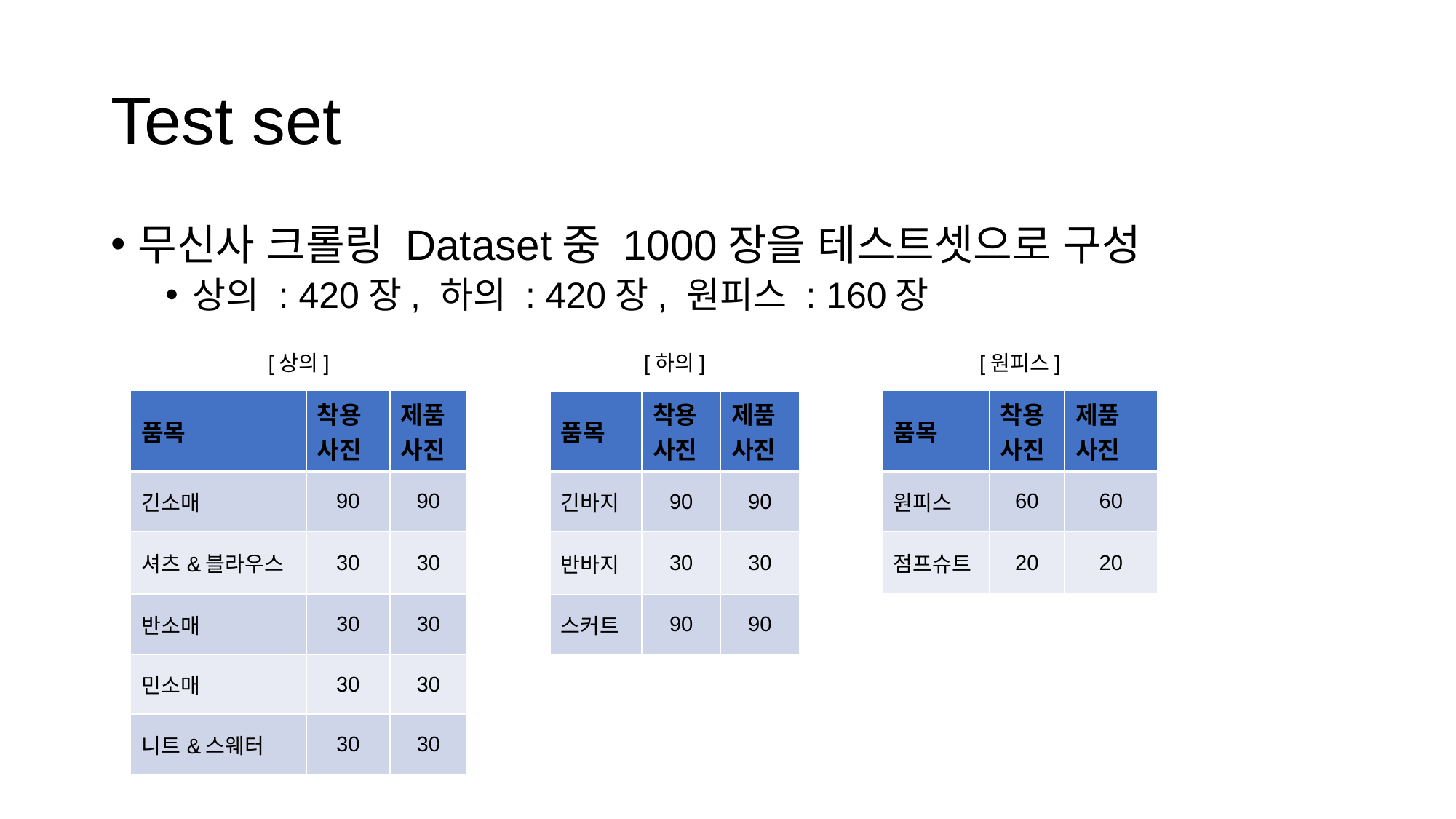

# Test set
무신사 크롤링 Dataset중 1000장을 테스트셋으로 구성
상의 : 420장, 하의 : 420장, 원피스 : 160장
[하의]
[원피스]
[상의]
| 품목 | 착용 사진 | 제품 사진 |
| --- | --- | --- |
| 긴소매 | 90 | 90 |
| 셔츠&블라우스 | 30 | 30 |
| 반소매 | 30 | 30 |
| 민소매 | 30 | 30 |
| 니트&스웨터 | 30 | 30 |
| 품목 | 착용 사진 | 제품 사진 |
| --- | --- | --- |
| 원피스 | 60 | 60 |
| 점프슈트 | 20 | 20 |
| 품목 | 착용 사진 | 제품 사진 |
| --- | --- | --- |
| 긴바지 | 90 | 90 |
| 반바지 | 30 | 30 |
| 스커트 | 90 | 90 |